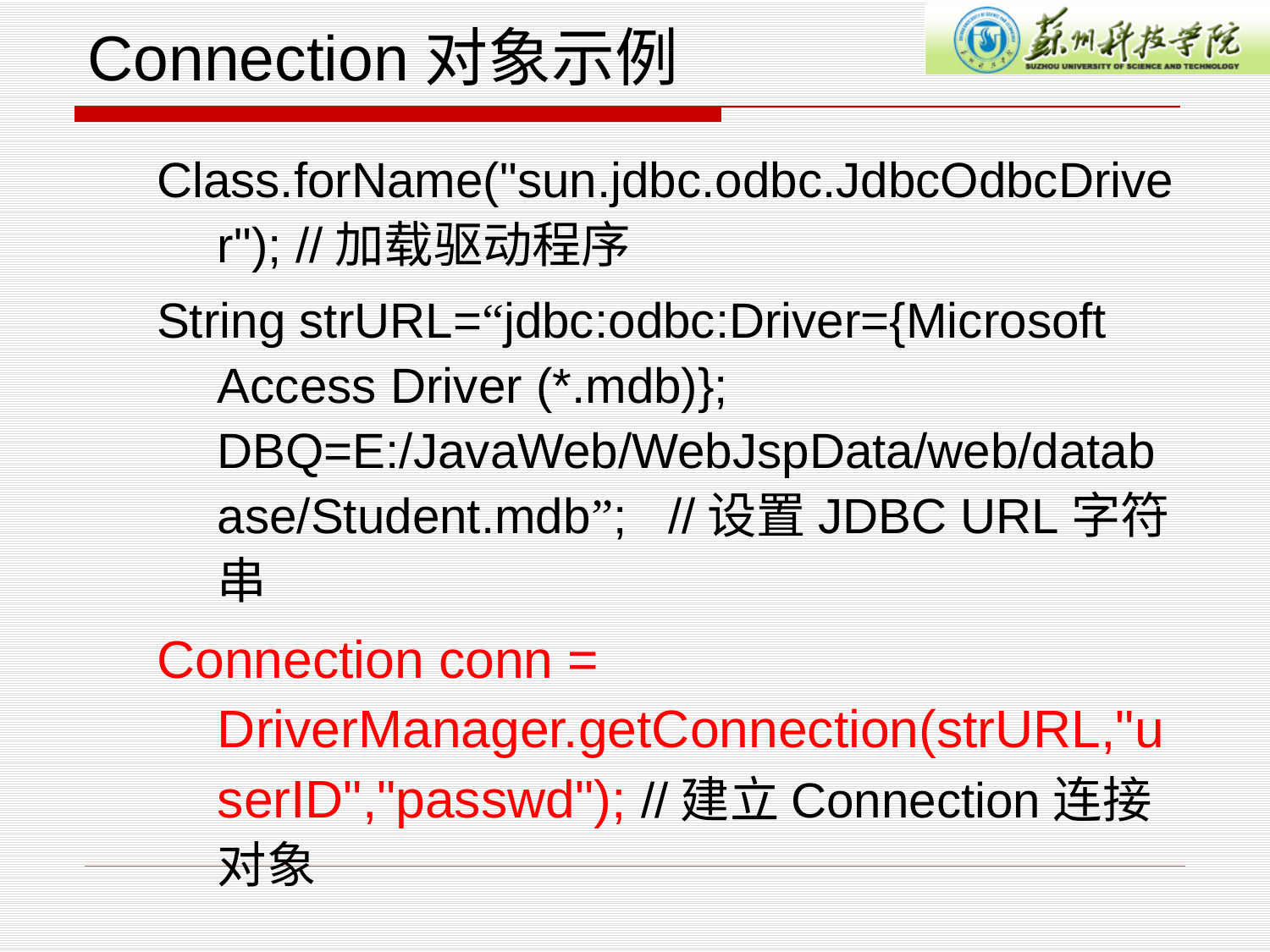

# Connection对象示例
Class.forName("sun.jdbc.odbc.JdbcOdbcDriver"); //加载驱动程序
String strURL=“jdbc:odbc:Driver={Microsoft Access Driver (*.mdb)}; DBQ=E:/JavaWeb/WebJspData/web/database/Student.mdb”;   //设置JDBC URL字符串
Connection conn = DriverManager.getConnection(strURL,"userID","passwd"); //建立Connection连接对象